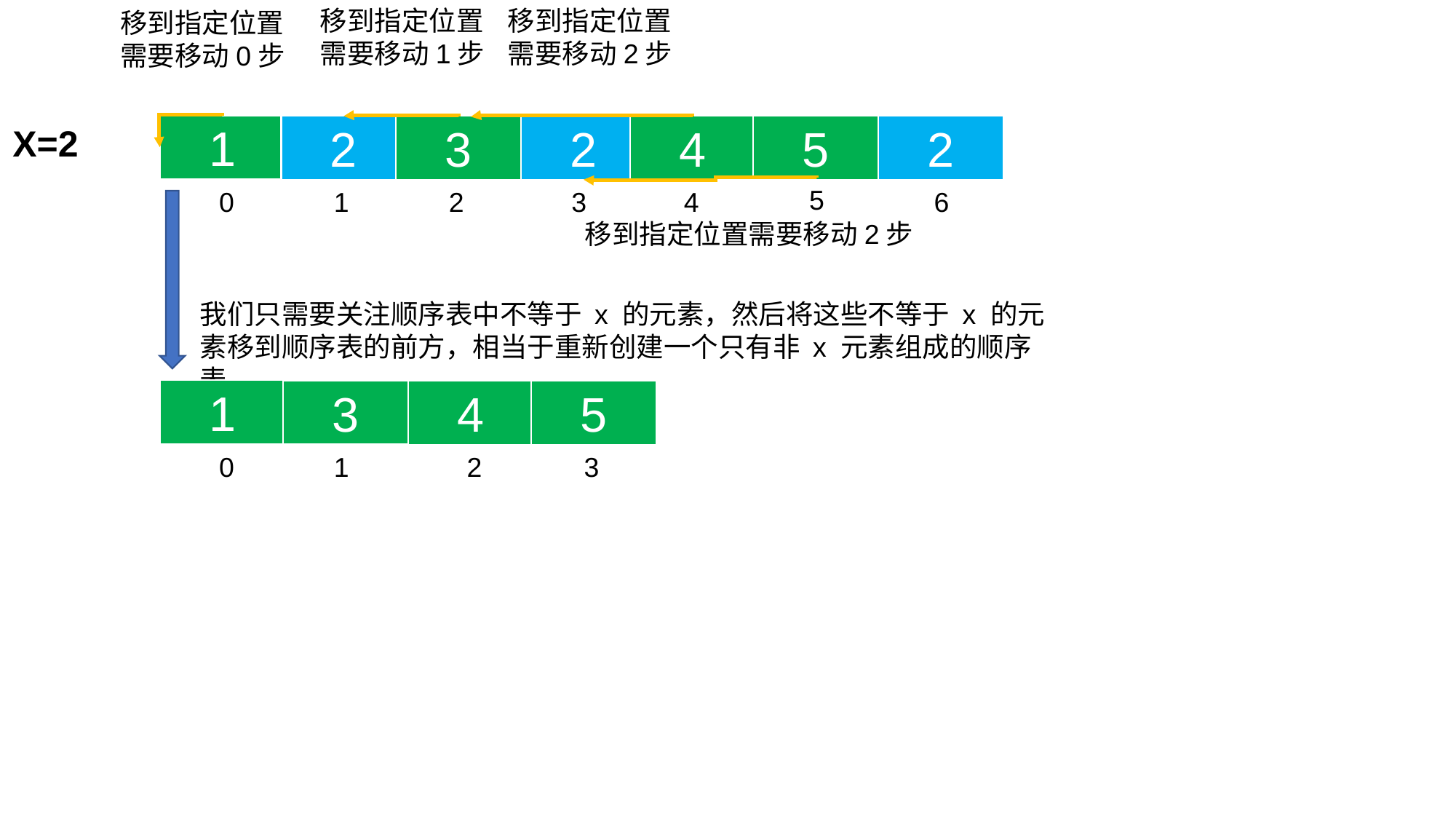

移到指定位置需要移动1步
移到指定位置需要移动2步
移到指定位置需要移动0步
X=2
1
2
3
2
4
5
2
5
0
1
2
3
4
6

移到指定位置需要移动2步
我们只需要关注顺序表中不等于 x 的元素，然后将这些不等于 x 的元素移到顺序表的前方，相当于重新创建一个只有非 x 元素组成的顺序表
1
3
4
5
0
1
2
3